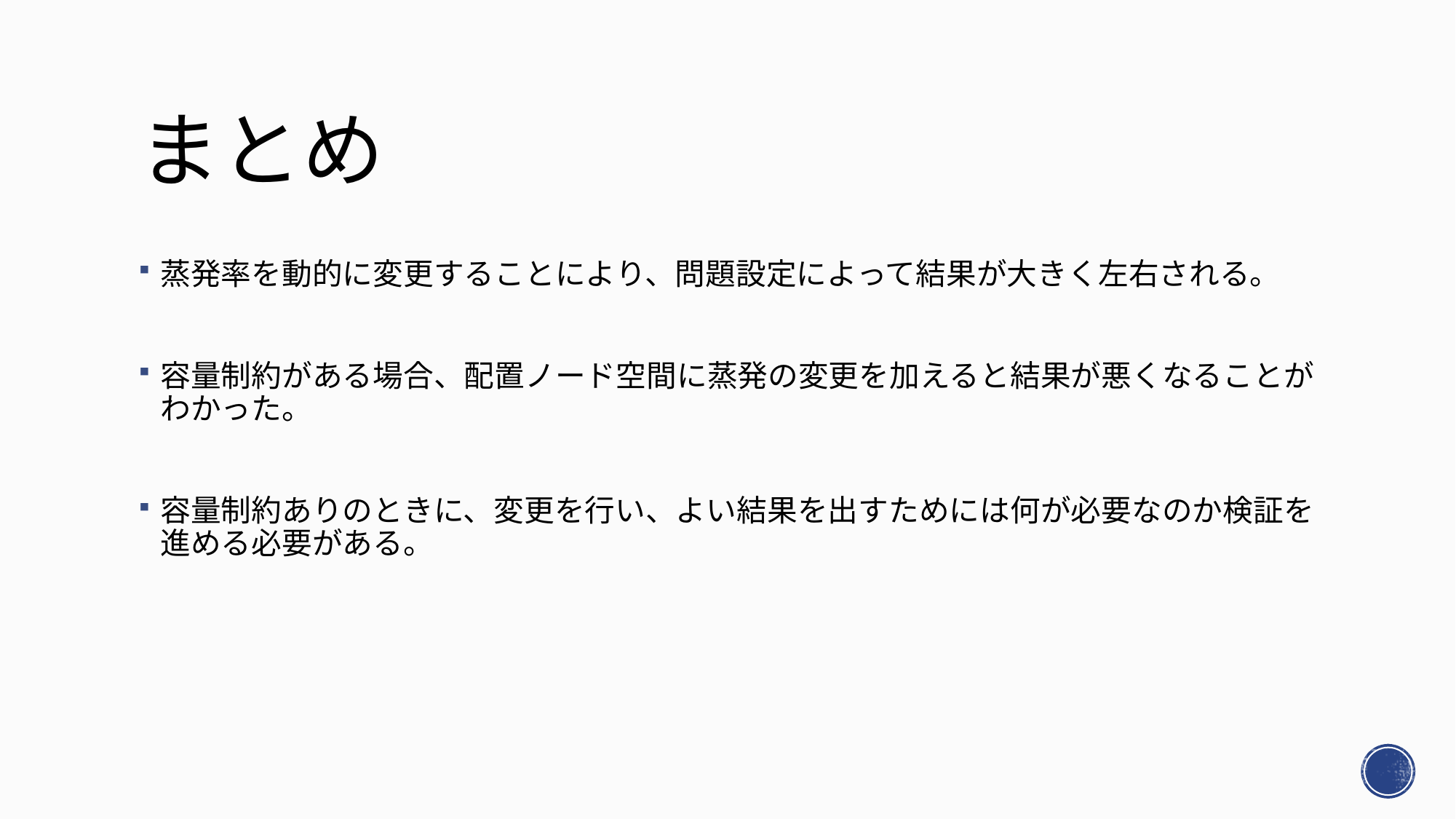

# まとめ
蒸発率を動的に変更することにより、問題設定によって結果が大きく左右される。

容量制約がある場合、配置ノード空間に蒸発の変更を加えると結果が悪くなることがわかった。

容量制約ありのときに、変更を行い、よい結果を出すためには何が必要なのか検証を進める必要がある。